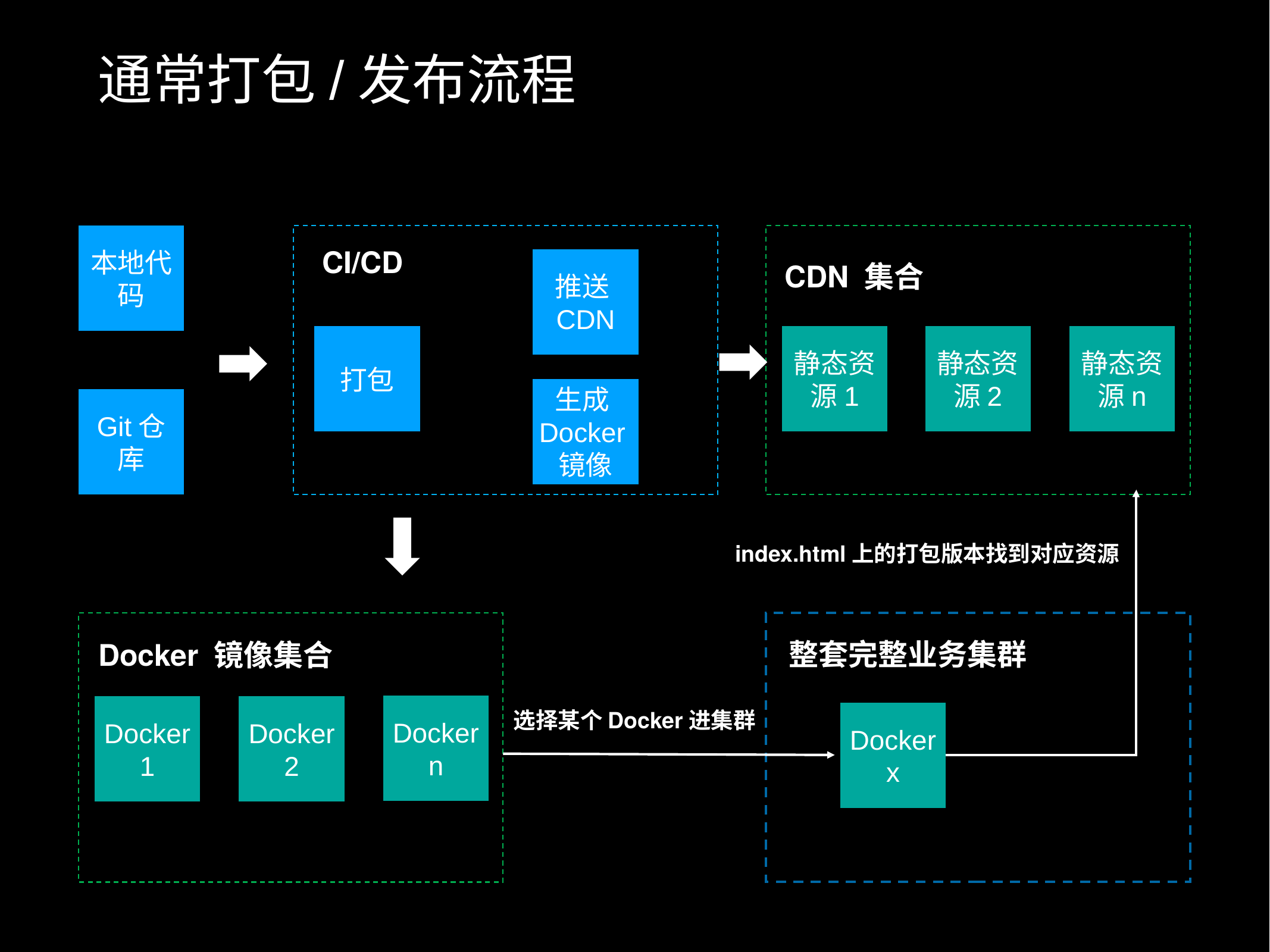

# 通常打包/发布流程
本地代码

CI/CD
推送CDN
CDN 集合
打包
静态资源1
静态资源2
静态资源n

生成Docker镜像
Git仓库

index.html上的打包版本找到对应资源

整套完整业务集群
Docker 镜像集合
Dockern
Docker1
Docker2
选择某个Docker进集群
Dockerx